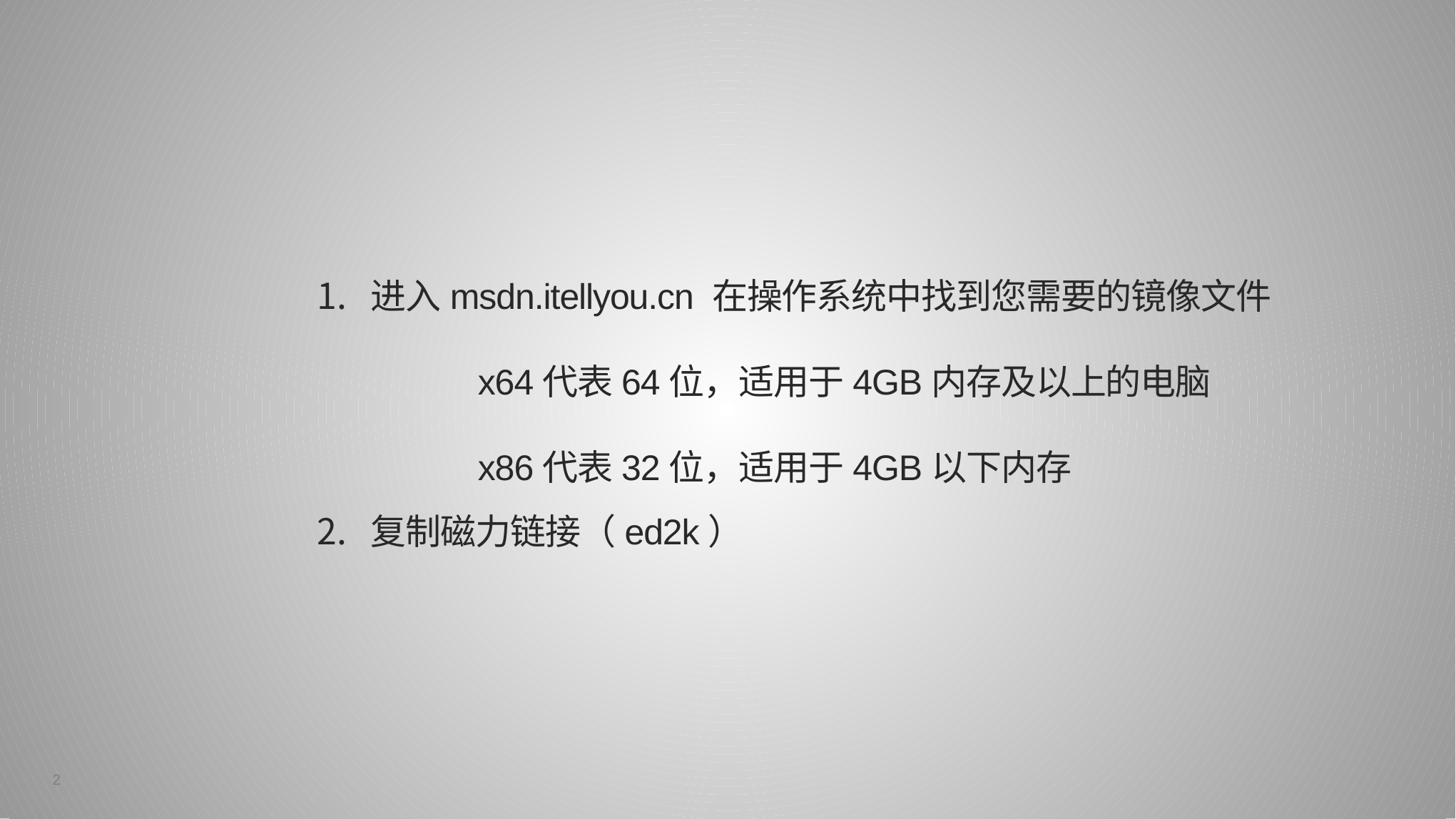

进入msdn.itellyou.cn 在操作系统中找到您需要的镜像文件
	x64代表64位，适用于4GB内存及以上的电脑
	x86代表32位，适用于4GB以下内存
复制磁力链接（ed2k）